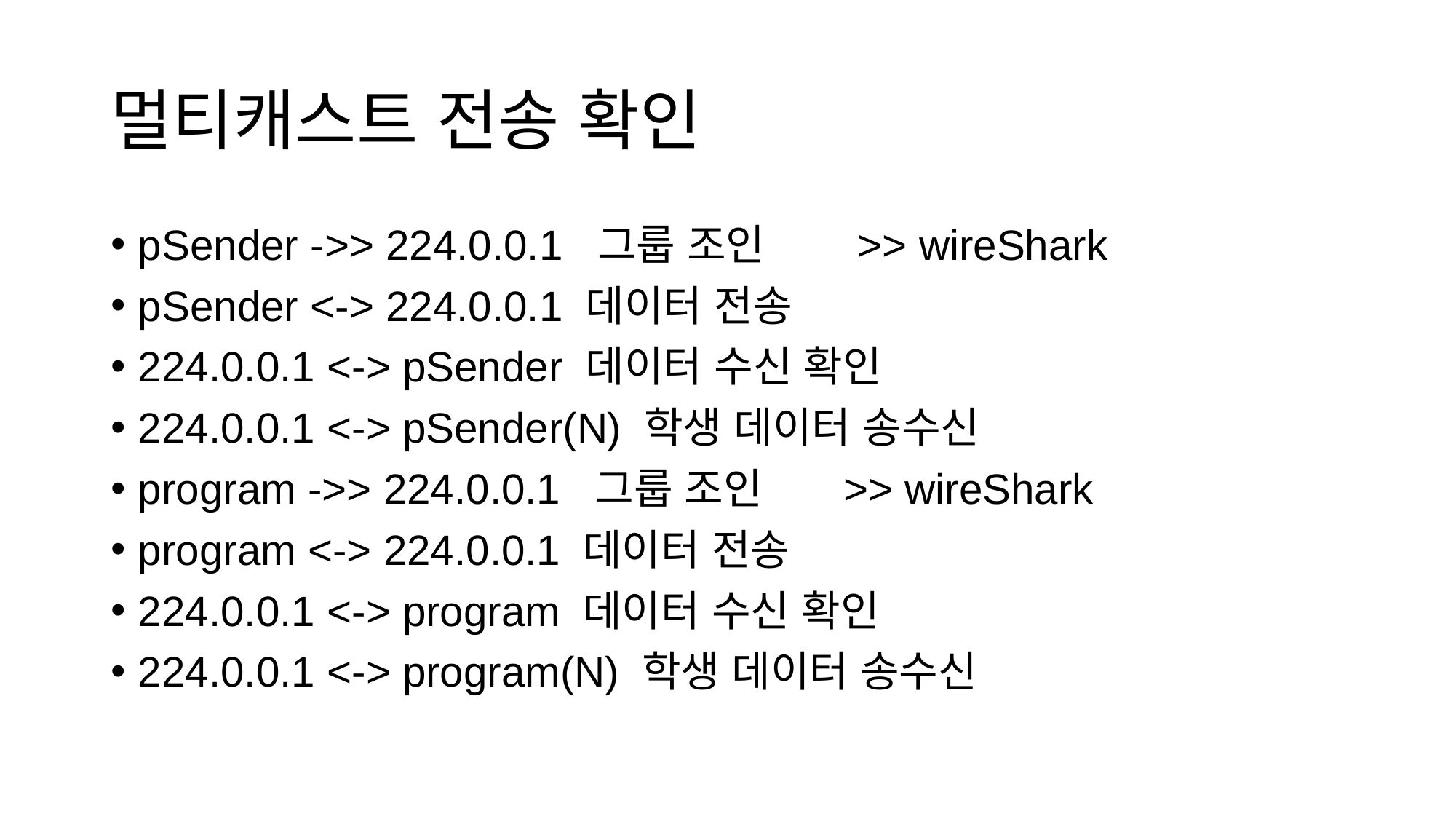

# 멀티캐스트 전송 확인
pSender ->> 224.0.0.1  그룹 조인       >> wireShark
pSender <-> 224.0.0.1 데이터 전송
224.0.0.1 <-> pSender 데이터 수신 확인
224.0.0.1 <-> pSender(N) 학생 데이터 송수신
program ->> 224.0.0.1  그룹 조인      >> wireShark
program <-> 224.0.0.1 데이터 전송
224.0.0.1 <-> program 데이터 수신 확인
224.0.0.1 <-> program(N) 학생 데이터 송수신